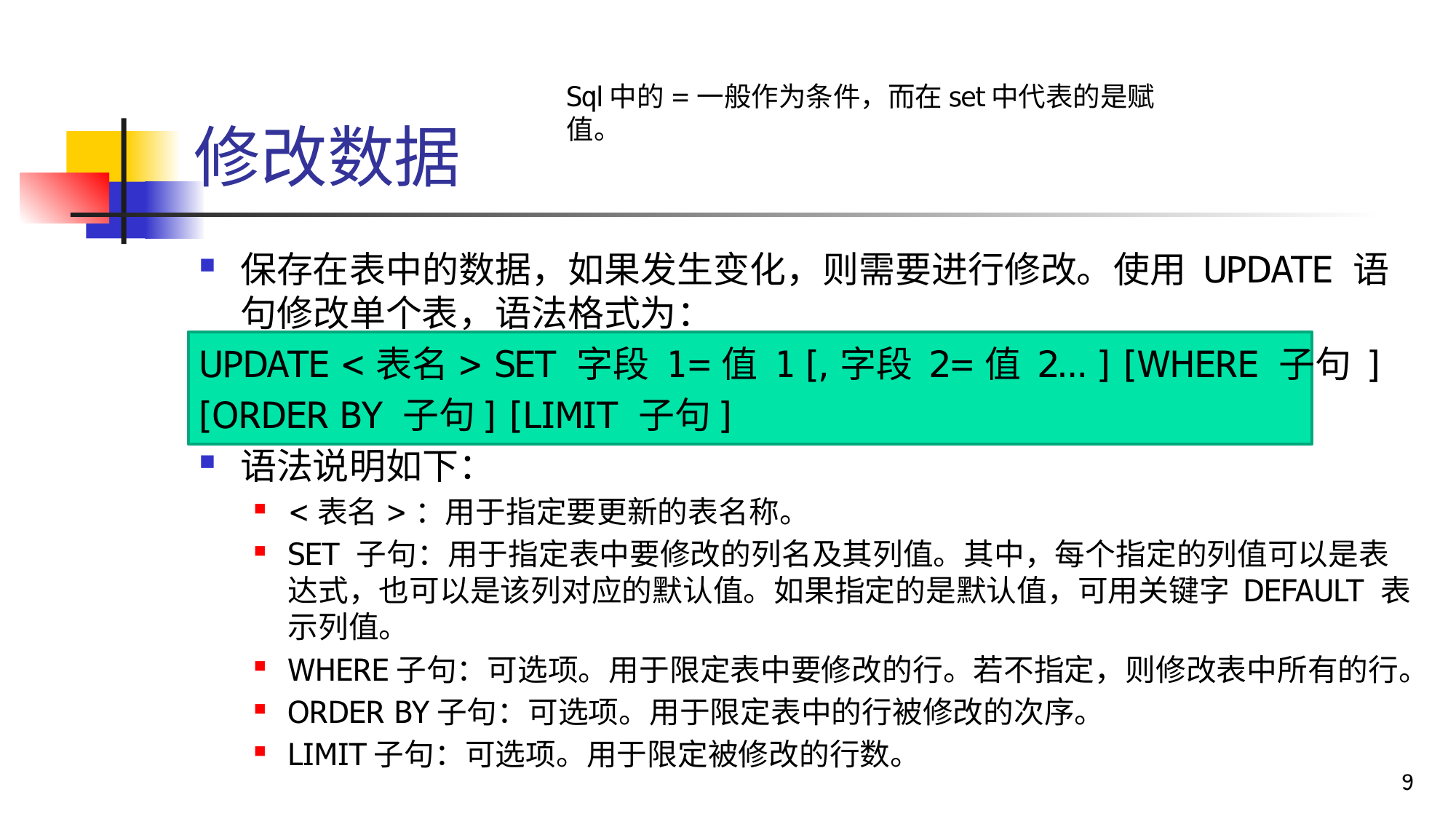

# 修改数据
Sql中的=一般作为条件，而在set中代表的是赋值。

保存在表中的数据，如果发生变化，则需要进行修改。使用 UPDATE 语句修改单个表，语法格式为：
UPDATE <表名> SET 字段 1=值 1 [,字段 2=值 2… ] [WHERE 子句 ]
[ORDER BY 子句] [LIMIT 子句]
语法说明如下：
<表名>：用于指定要更新的表名称。
SET 子句：用于指定表中要修改的列名及其列值。其中，每个指定的列值可以是表达式，也可以是该列对应的默认值。如果指定的是默认值，可用关键字 DEFAULT 表示列值。
WHERE子句：可选项。用于限定表中要修改的行。若不指定，则修改表中所有的行。
ORDER BY子句：可选项。用于限定表中的行被修改的次序。
LIMIT子句：可选项。用于限定被修改的行数。

9